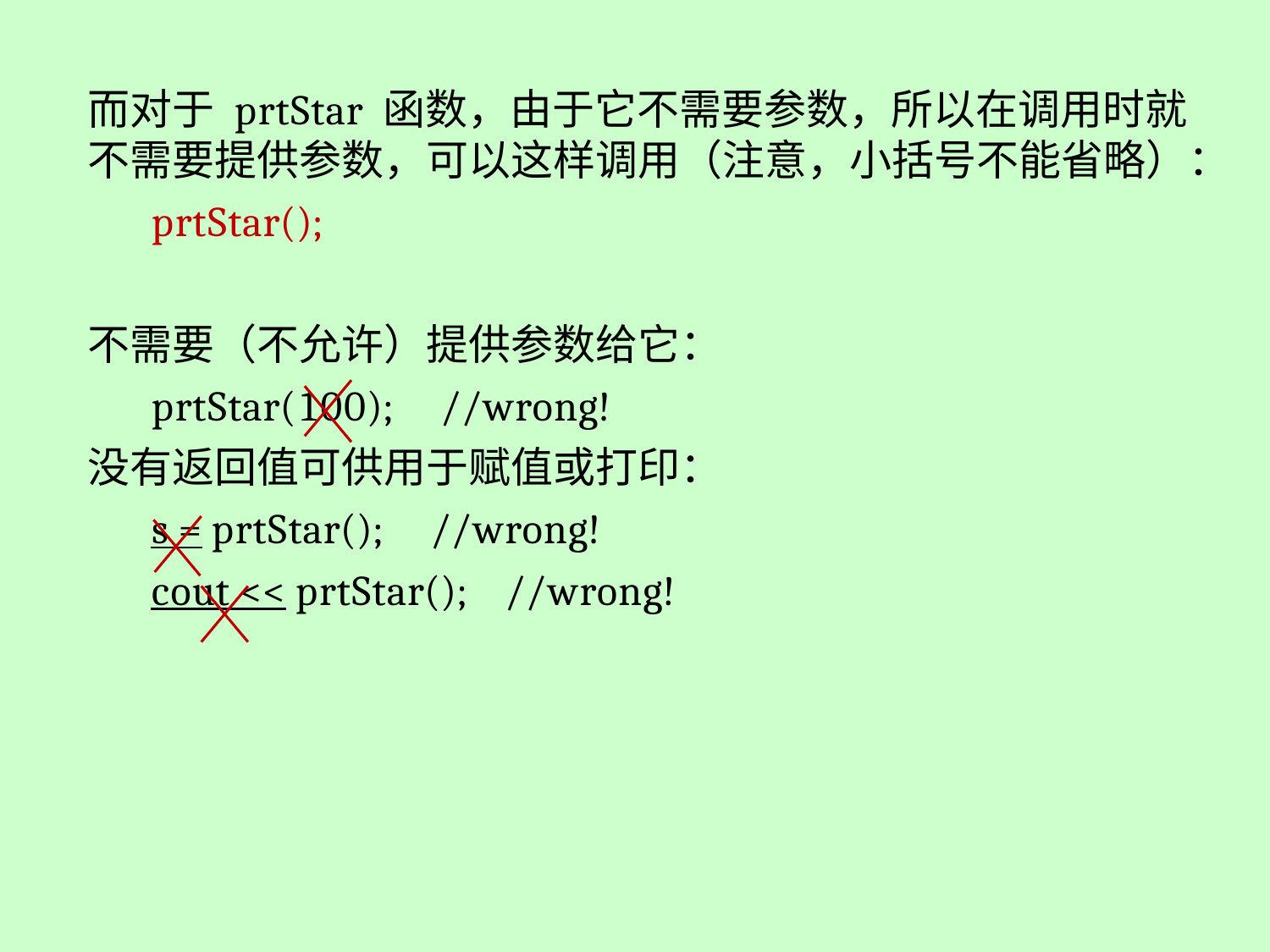

而对于 prtStar 函数，由于它不需要参数，所以在调用时就不需要提供参数，可以这样调用（注意，小括号不能省略）：
prtStar();

不需要（不允许）提供参数给它：
prtStar(100);     //wrong!
没有返回值可供用于赋值或打印：
s = prtStar();     //wrong!
cout << prtStar();    //wrong!

24